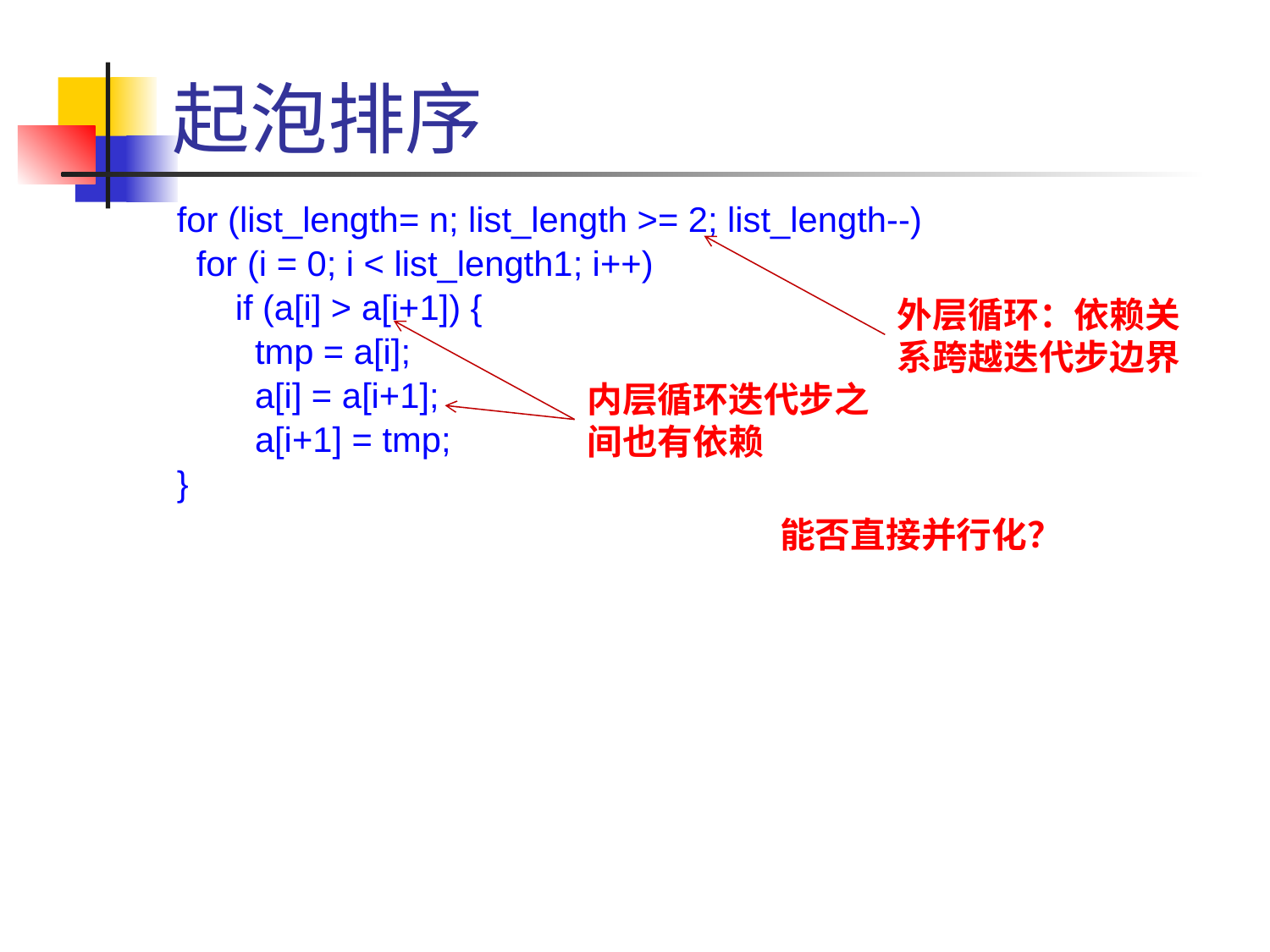

# 起泡排序
for (list_length= n; list_length >= 2; list_length--)
  for (i = 0; i < list_length1; i++)
      if (a[i] > a[i+1]) {
        tmp = a[i];
        a[i] = a[i+1];
        a[i+1] = tmp;
}
外层循环：依赖关系跨越迭代步边界
内层循环迭代步之间也有依赖
能否直接并行化？